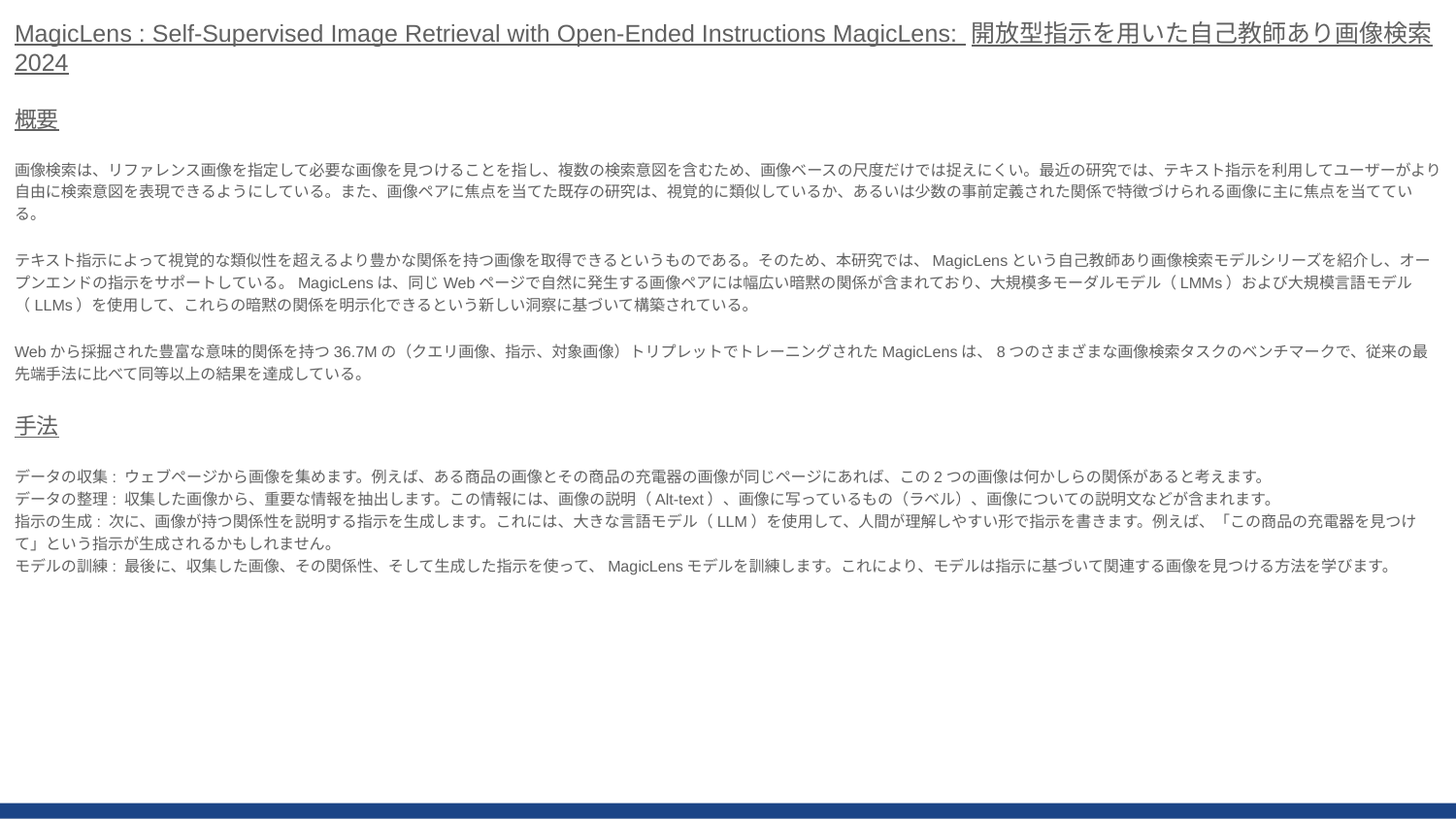

MagicLens : Self-Supervised Image Retrieval with Open-Ended Instructions MagicLens: 開放型指示を用いた自己教師あり画像検索 2024
概要
画像検索は、リファレンス画像を指定して必要な画像を見つけることを指し、複数の検索意図を含むため、画像ベースの尺度だけでは捉えにくい。最近の研究では、テキスト指示を利用してユーザーがより自由に検索意図を表現できるようにしている。また、画像ペアに焦点を当てた既存の研究は、視覚的に類似しているか、あるいは少数の事前定義された関係で特徴づけられる画像に主に焦点を当てている。
テキスト指示によって視覚的な類似性を超えるより豊かな関係を持つ画像を取得できるというものである。そのため、本研究では、MagicLensという自己教師あり画像検索モデルシリーズを紹介し、オープンエンドの指示をサポートしている。MagicLensは、同じWebページで自然に発生する画像ペアには幅広い暗黙の関係が含まれており、大規模多モーダルモデル（LMMs）および大規模言語モデル（LLMs）を使用して、これらの暗黙の関係を明示化できるという新しい洞察に基づいて構築されている。
Webから採掘された豊富な意味的関係を持つ36.7Mの（クエリ画像、指示、対象画像）トリプレットでトレーニングされたMagicLensは、8つのさまざまな画像検索タスクのベンチマークで、従来の最先端手法に比べて同等以上の結果を達成している。
手法
データの収集: ウェブページから画像を集めます。例えば、ある商品の画像とその商品の充電器の画像が同じページにあれば、この2つの画像は何かしらの関係があると考えます。
データの整理: 収集した画像から、重要な情報を抽出します。この情報には、画像の説明（Alt-text）、画像に写っているもの（ラベル）、画像についての説明文などが含まれます。
指示の生成: 次に、画像が持つ関係性を説明する指示を生成します。これには、大きな言語モデル（LLM）を使用して、人間が理解しやすい形で指示を書きます。例えば、「この商品の充電器を見つけて」という指示が生成されるかもしれません。
モデルの訓練: 最後に、収集した画像、その関係性、そして生成した指示を使って、MagicLensモデルを訓練します。これにより、モデルは指示に基づいて関連する画像を見つける方法を学びます。